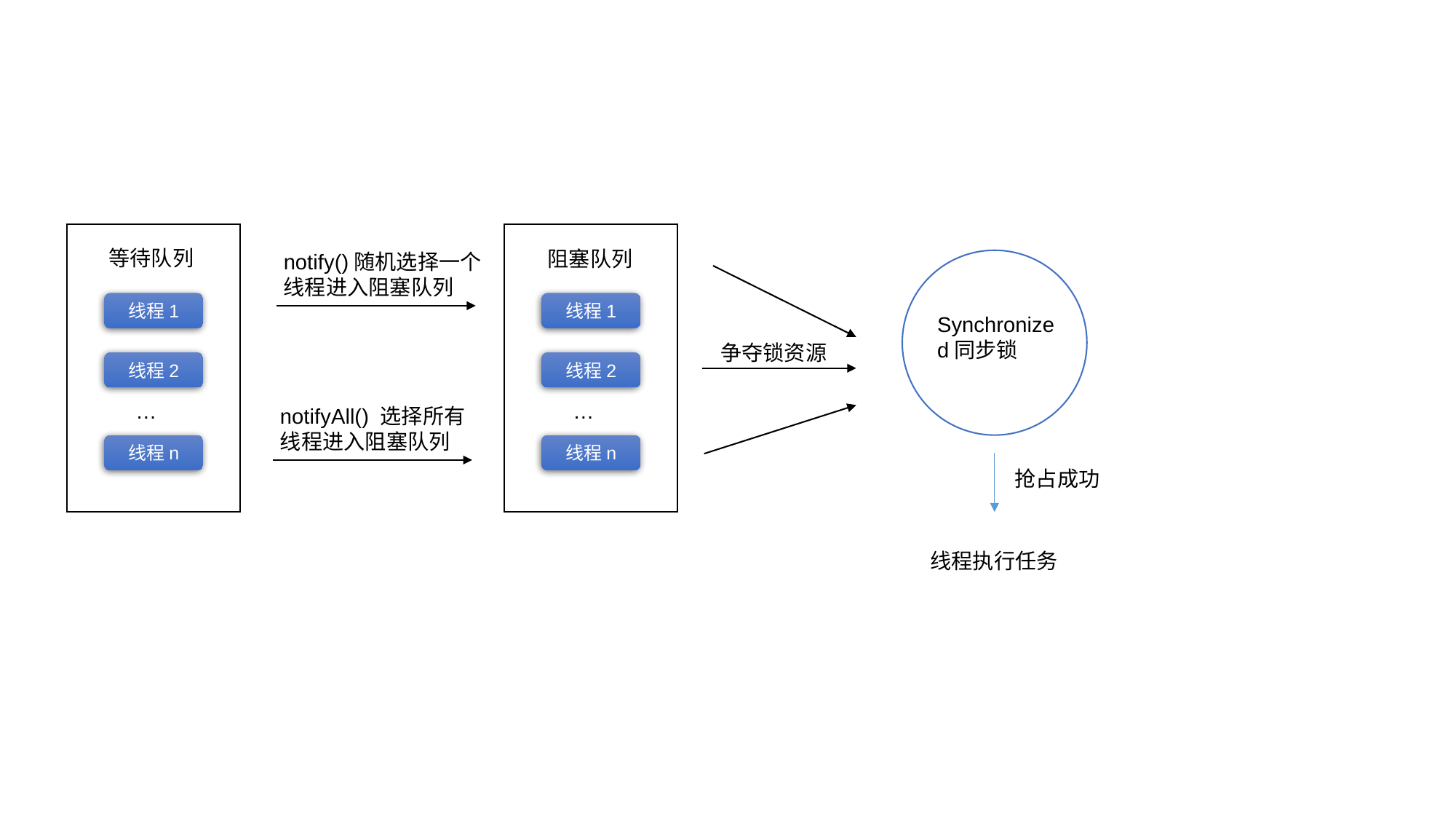

等待队列
阻塞队列
notify()随机选择一个线程进入阻塞队列

线程1
线程1
Synchronized同步锁
争夺锁资源
线程2
线程2
……
……
notifyAll() 选择所有线程进入阻塞队列
线程n
线程n
抢占成功
线程执行任务